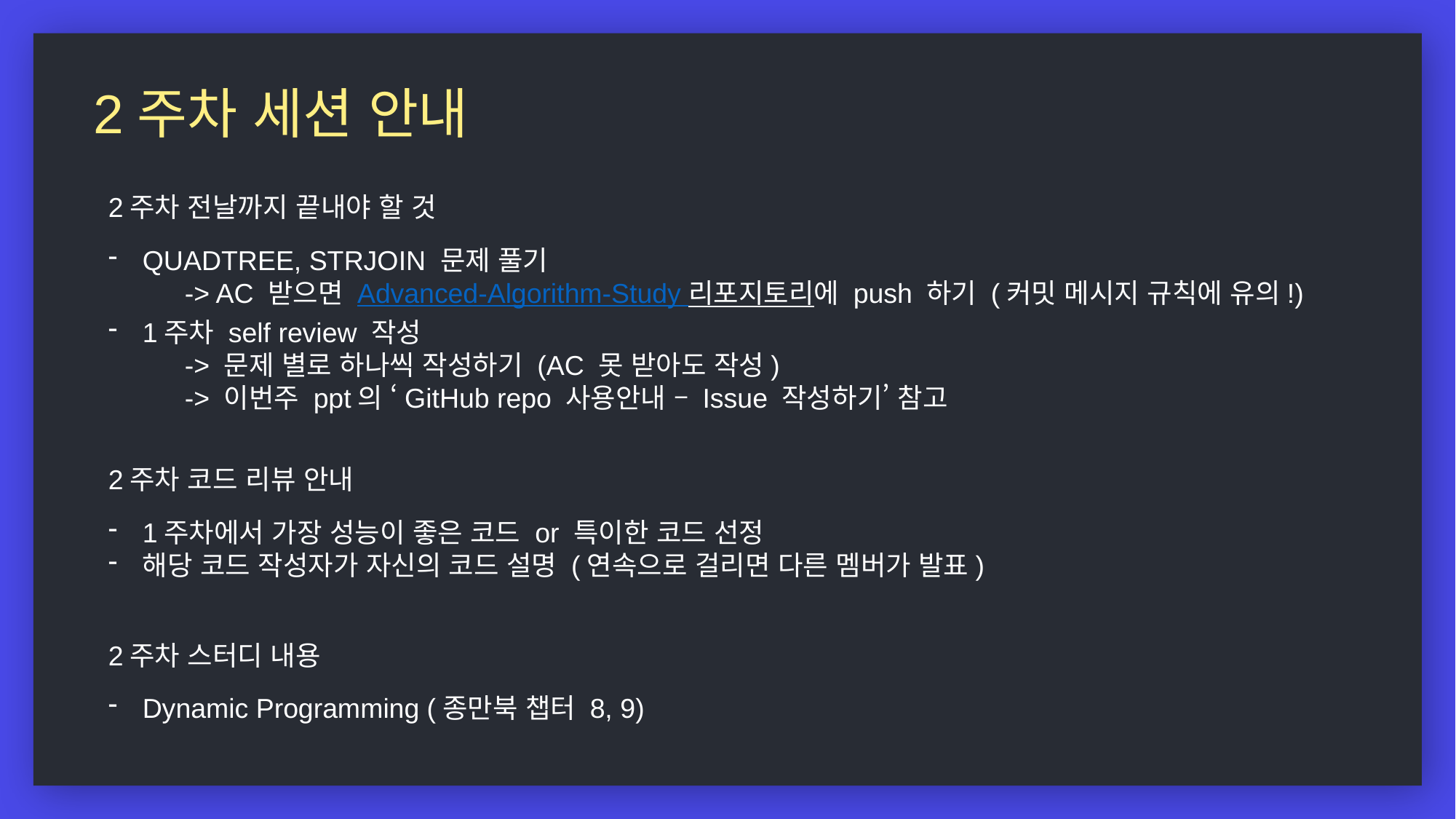

2주차 세션 안내
2주차 전날까지 끝내야 할 것
QUADTREE, STRJOIN 문제 풀기
          -> AC 받으면 Advanced-Algorithm-Study 리포지토리에 push 하기 (커밋 메시지 규칙에 유의!)
1주차 self review 작성
          -> 문제 별로 하나씩 작성하기 (AC 못 받아도 작성)
          -> 이번주 ppt의 ‘GitHub repo 사용안내 – Issue 작성하기’ 참고
2주차 코드 리뷰 안내
1주차에서 가장 성능이 좋은 코드 or 특이한 코드 선정
해당 코드 작성자가 자신의 코드 설명 (연속으로 걸리면 다른 멤버가 발표)

2주차 스터디 내용
Dynamic Programming (종만북 챕터 8, 9)